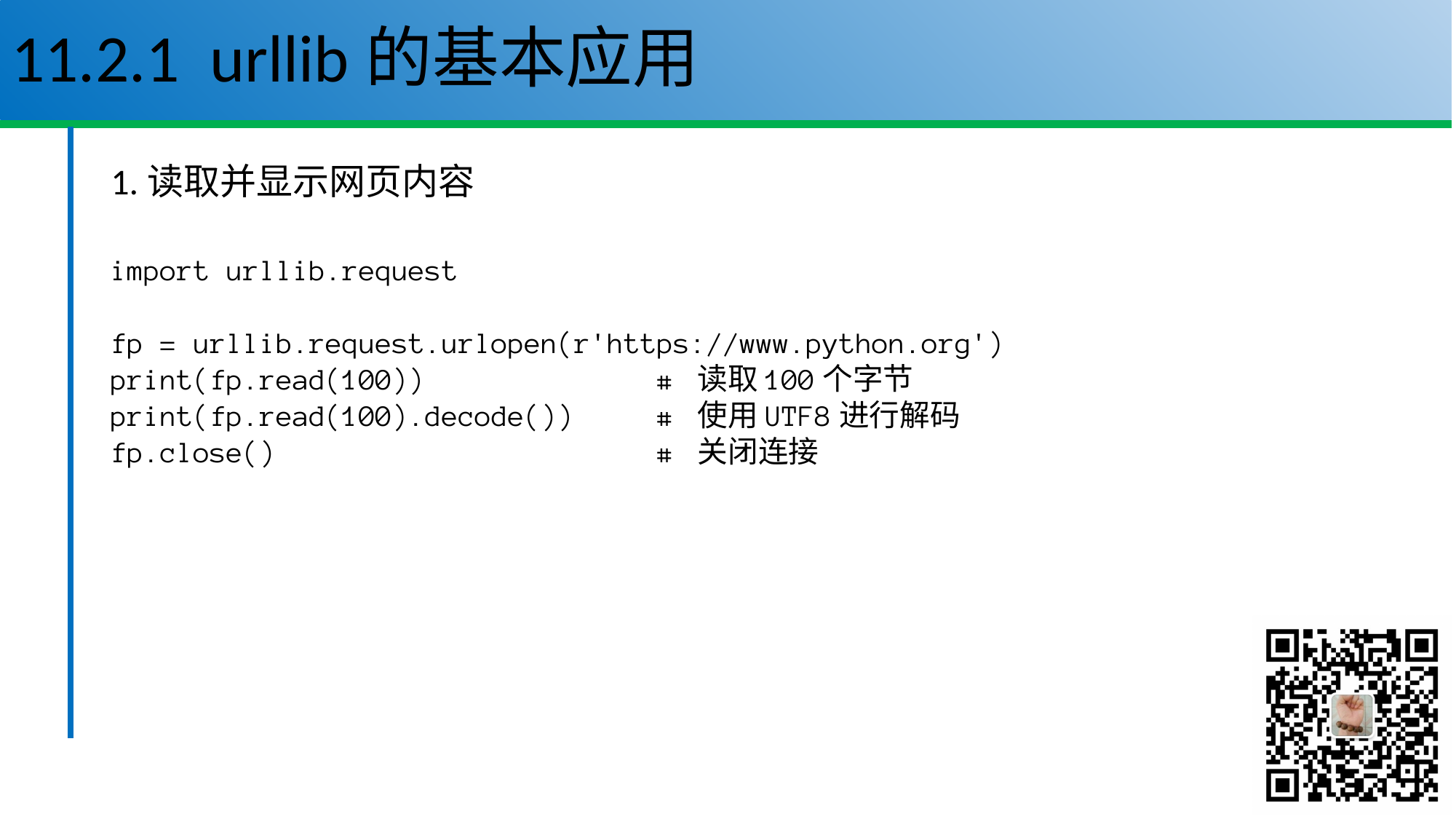

# 11.2.1  urllib的基本应用
1.读取并显示网页内容

import urllib.request

fp = urllib.request.urlopen(r'https://www.python.org')
print(fp.read(100))              # 读取100个字节
print(fp.read(100).decode())     # 使用UTF8进行解码
fp.close()                       # 关闭连接
19